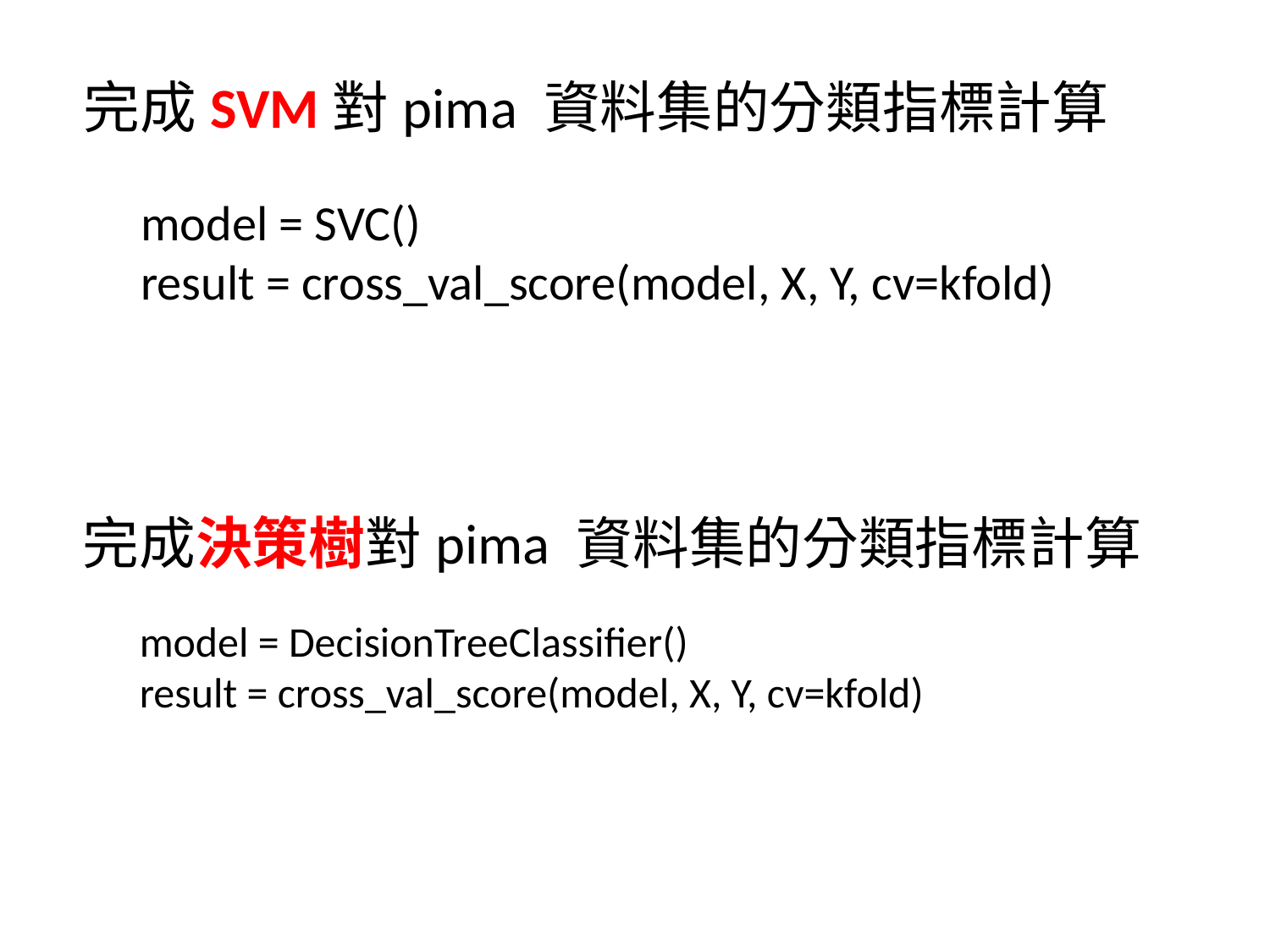

完成SVM對pima 資料集的分類指標計算
model = SVC()
result = cross_val_score(model, X, Y, cv=kfold)
完成決策樹對pima 資料集的分類指標計算
model = DecisionTreeClassifier()
result = cross_val_score(model, X, Y, cv=kfold)